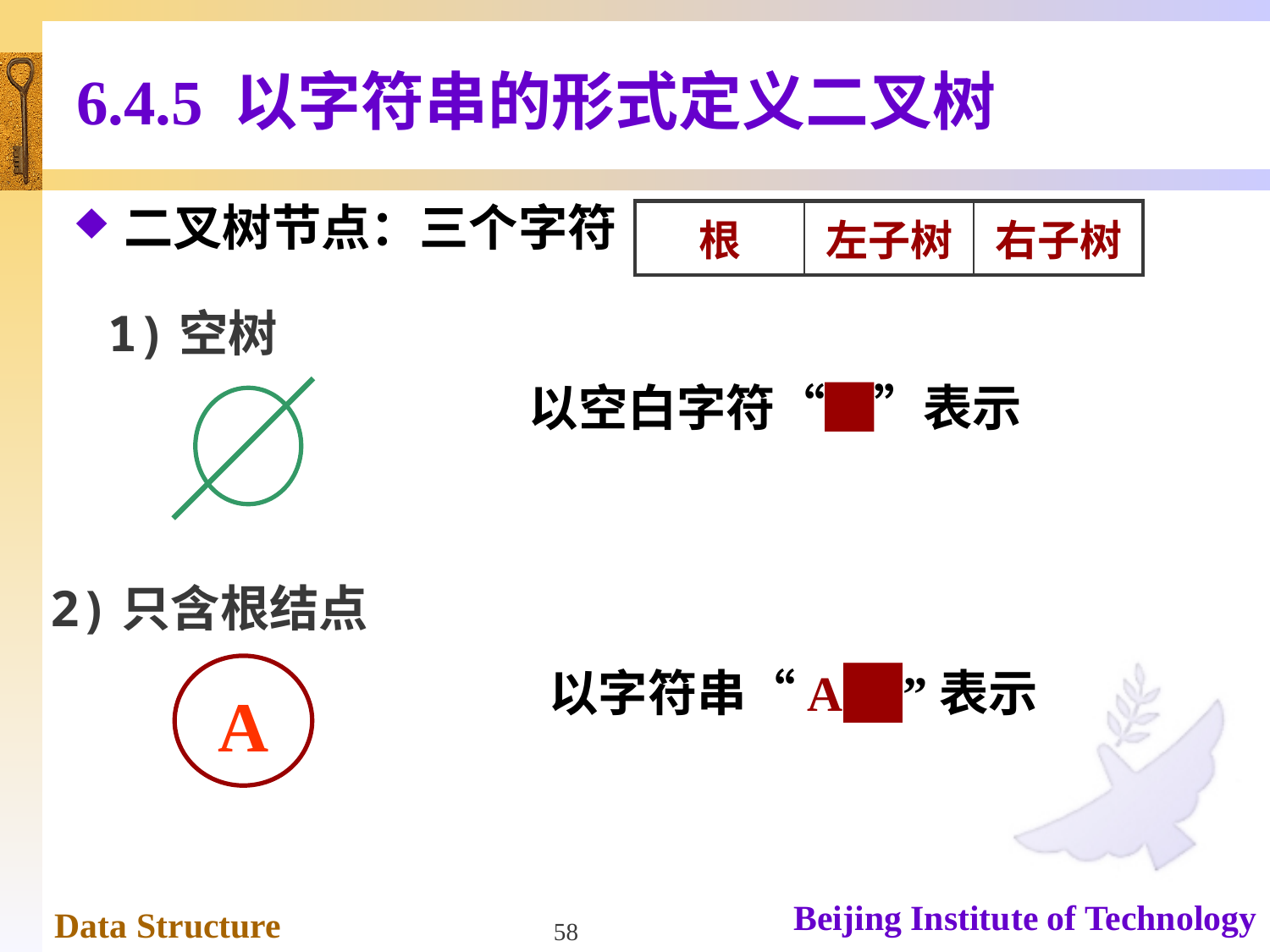

# 6.4.5 以字符串的形式定义二叉树
二叉树节点：三个字符
| 根 | 左子树 | 右子树 |
| --- | --- | --- |
1)空树

以空白字符“█”表示
2)只含根结点
A
以字符串“A██”表示
58